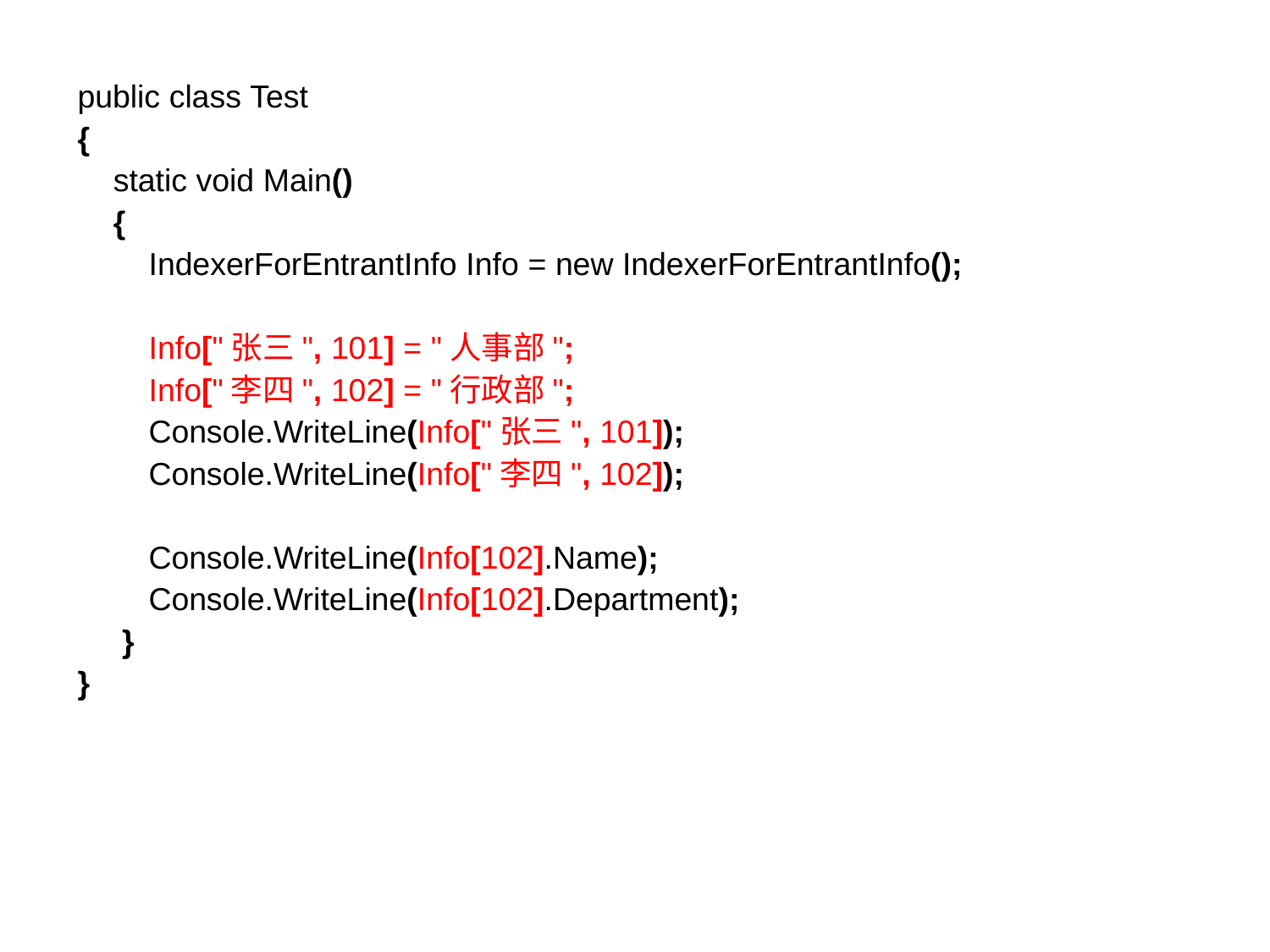

public class Test
{
    static void Main()
    {
        IndexerForEntrantInfo Info = new IndexerForEntrantInfo();

        Info["张三", 101] = "人事部";
        Info["李四", 102] = "行政部";
        Console.WriteLine(Info["张三", 101]);
        Console.WriteLine(Info["李四", 102]);

        Console.WriteLine(Info[102].Name);
        Console.WriteLine(Info[102].Department);
     }
}